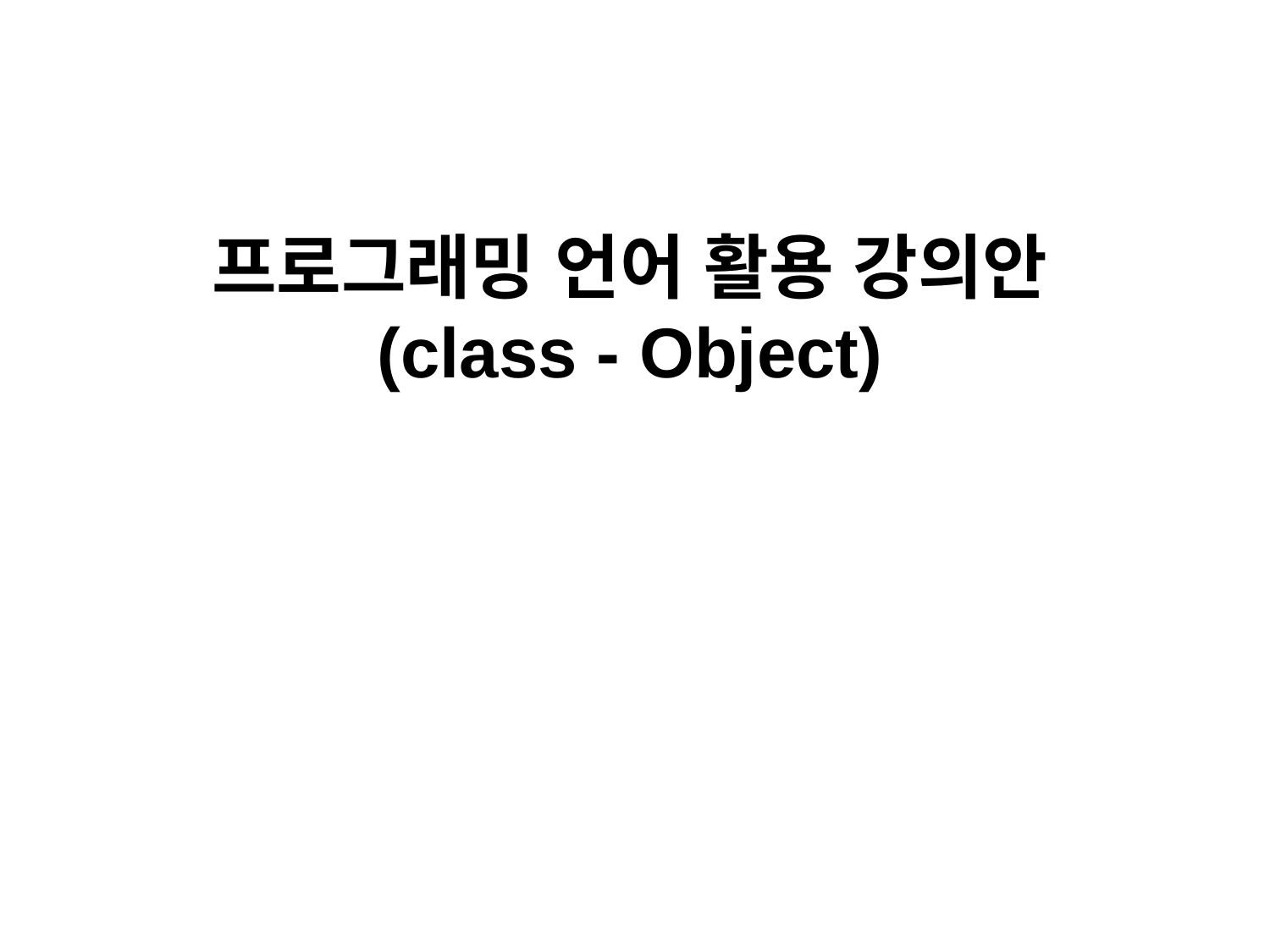

프로그래밍 언어 활용 강의안
(class - Object)